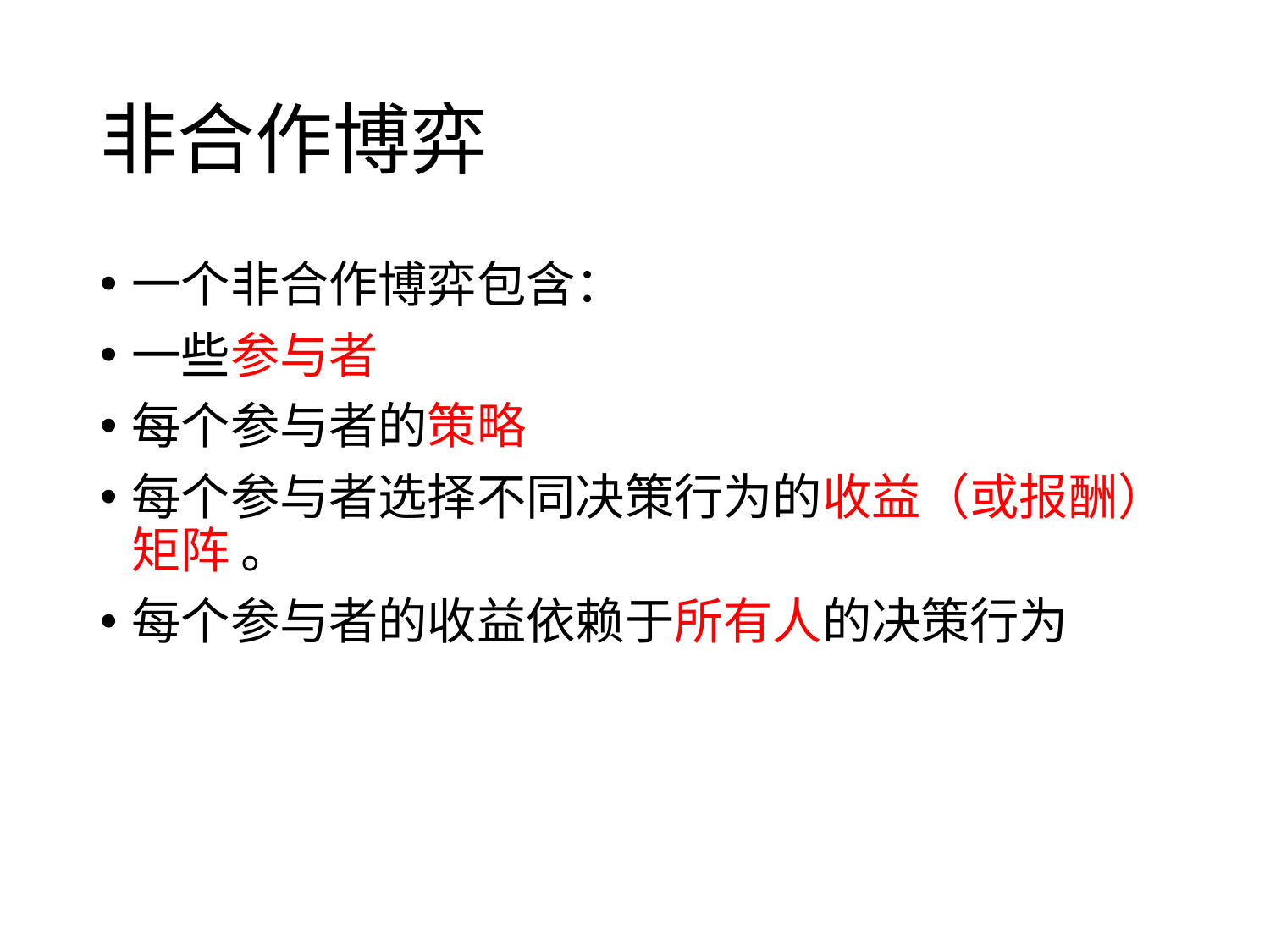

# 非合作博弈
一个非合作博弈包含：
一些参与者
每个参与者的策略
每个参与者选择不同决策行为的收益（或报酬）矩阵 。
每个参与者的收益依赖于所有人的决策行为